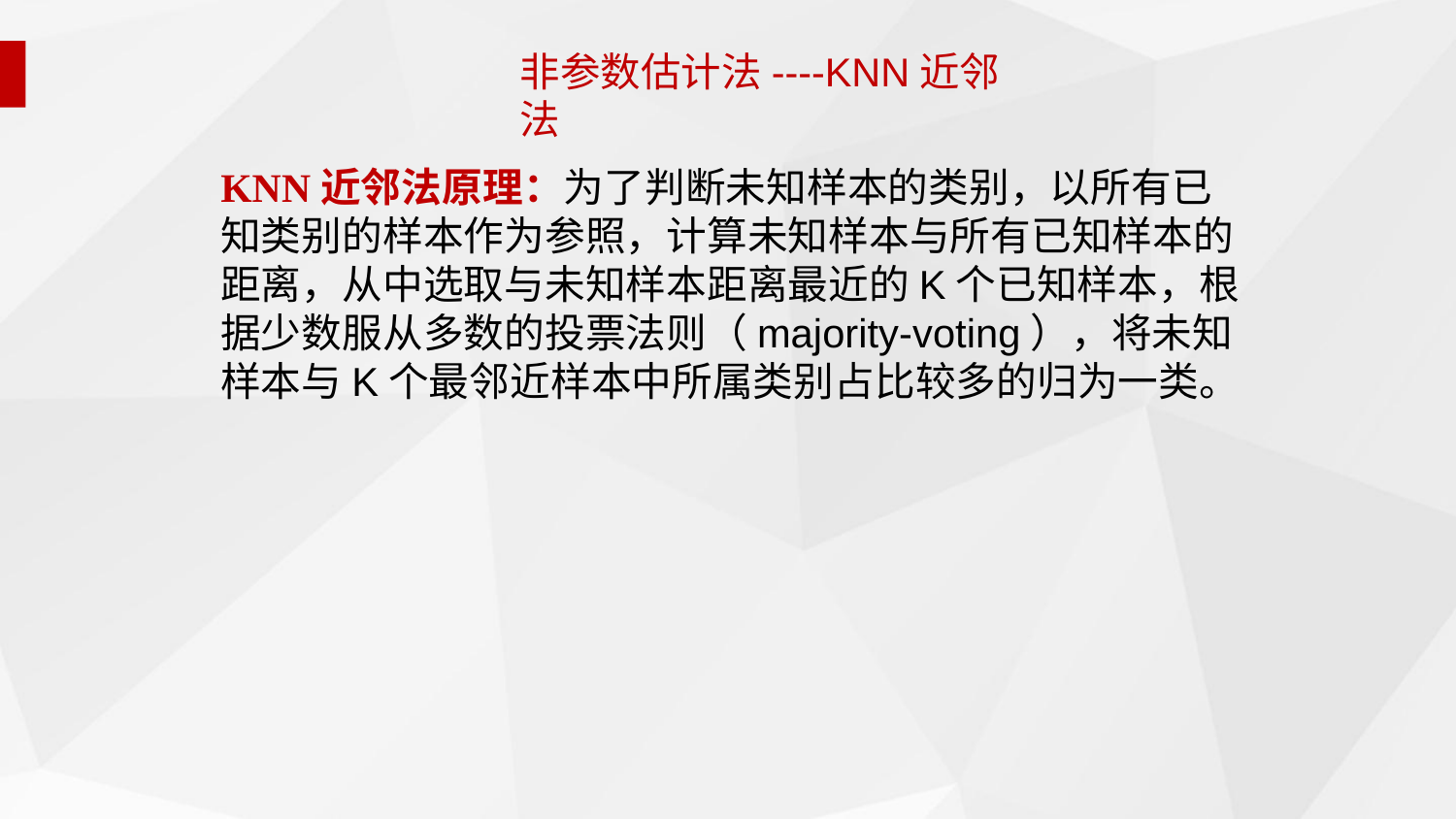

非参数估计法----KNN近邻法
KNN近邻法原理：为了判断未知样本的类别，以所有已知类别的样本作为参照，计算未知样本与所有已知样本的距离，从中选取与未知样本距离最近的K个已知样本，根据少数服从多数的投票法则（majority-voting），将未知样本与K个最邻近样本中所属类别占比较多的归为一类。